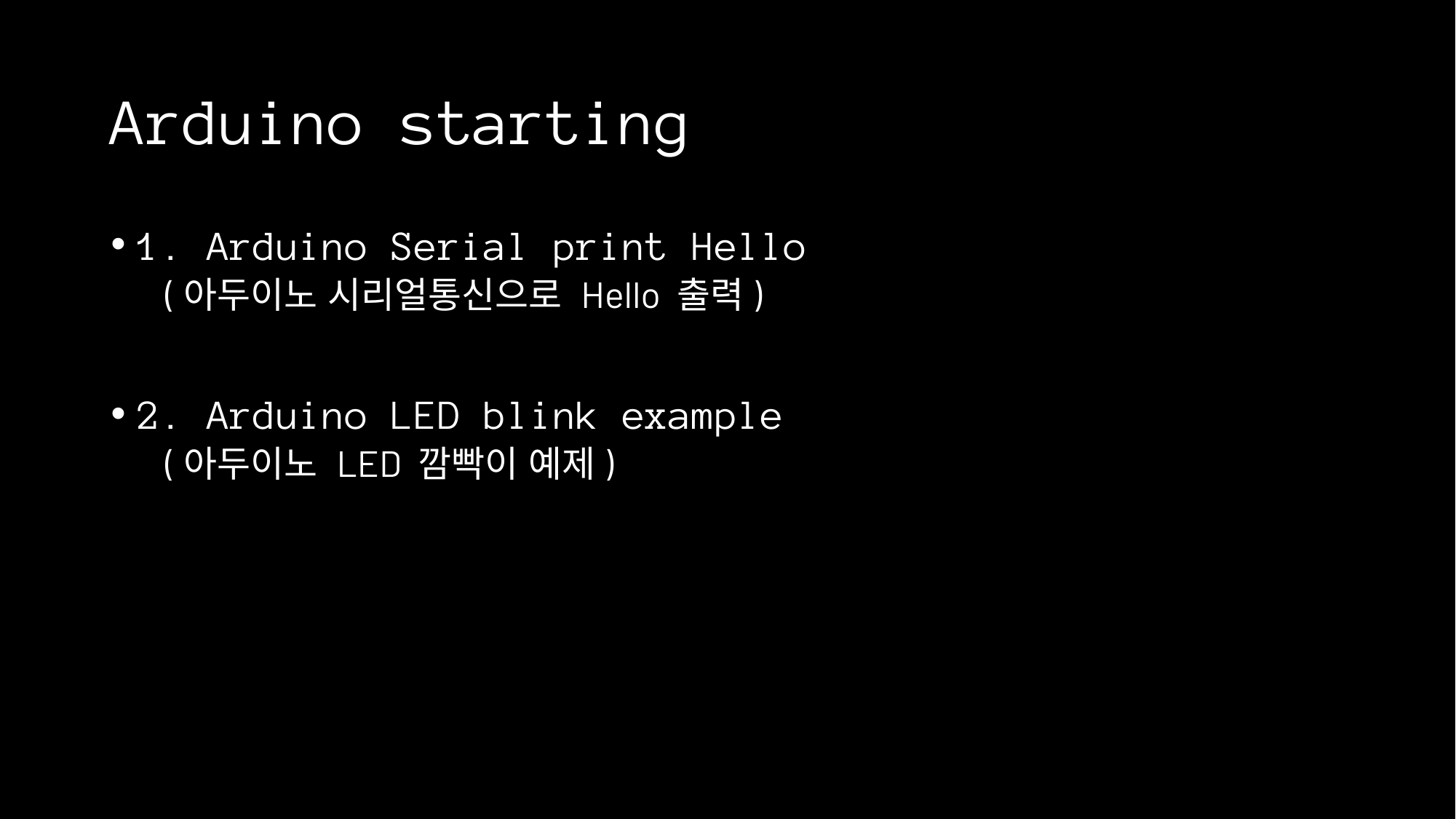

# Arduino starting
1. Arduino Serial print Hello
(아두이노 시리얼통신으로 Hello 출력)

2. Arduino LED blink example
(아두이노 LED 깜빡이 예제)